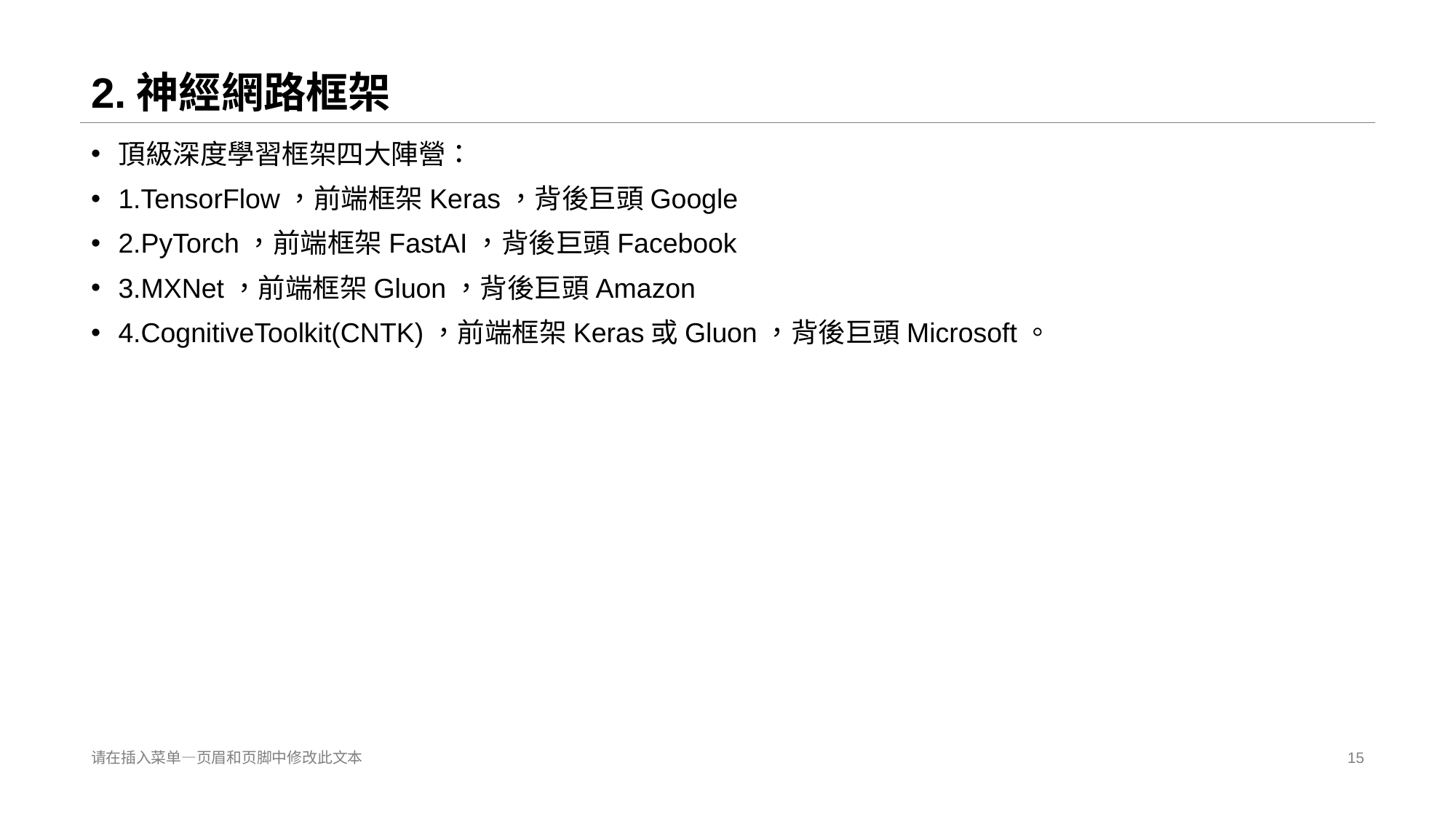

# 2.神經網路框架
頂級深度學習框架四大陣營：
1.TensorFlow，前端框架Keras，背後巨頭Google
2.PyTorch，前端框架FastAI，背後巨頭Facebook
3.MXNet，前端框架Gluon，背後巨頭Amazon
4.CognitiveToolkit(CNTK)，前端框架Keras或Gluon，背後巨頭Microsoft。
请在插入菜单—页眉和页脚中修改此文本
15